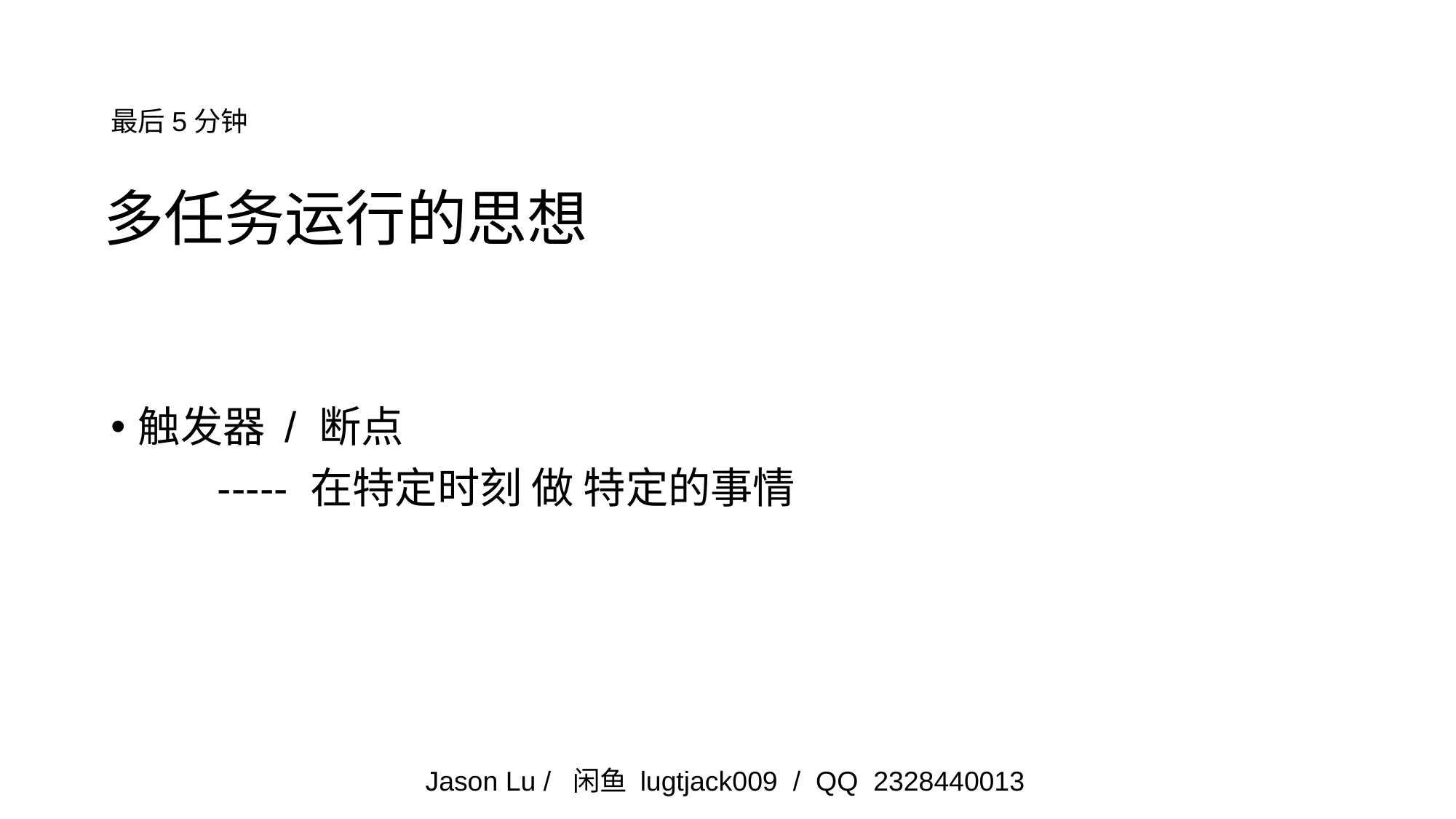

# 最后5分钟
多任务运行的思想
触发器 / 断点
         ----- 在特定时刻 做 特定的事情